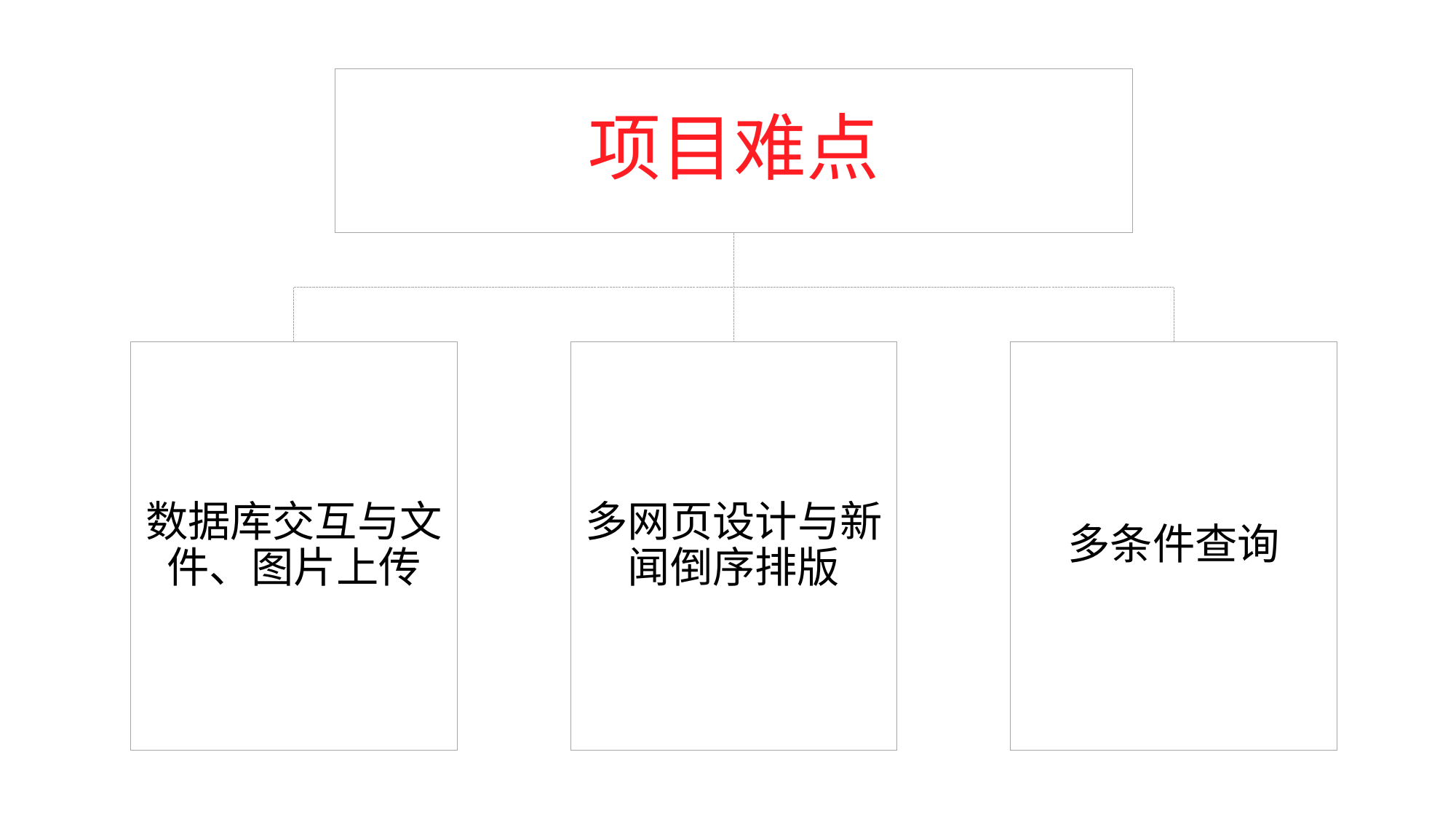

项目难点
多网页设计与新闻倒序排版
多条件查询
数据库交互与文件、图片上传